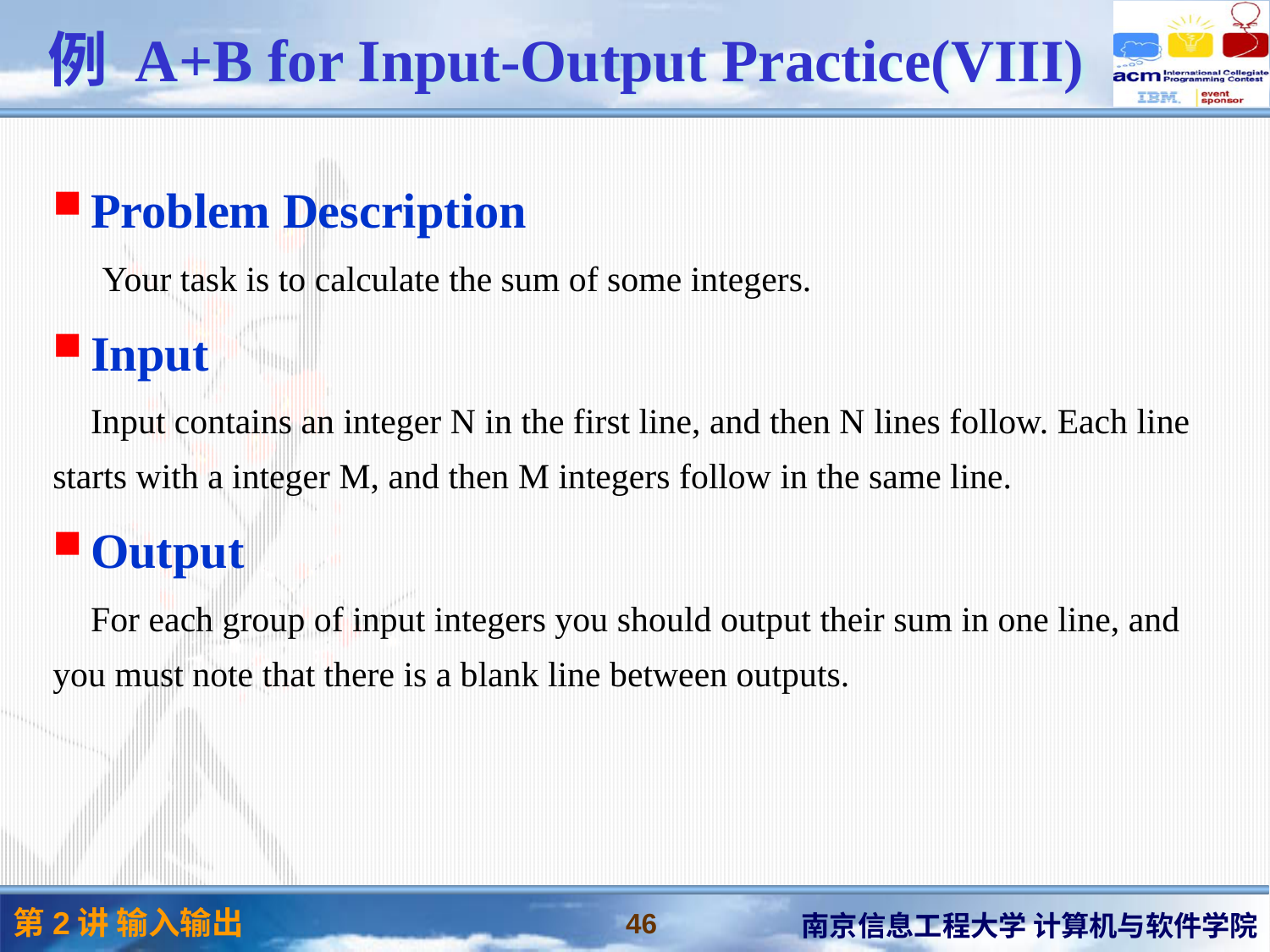

# 例 A+B for Input-Output Practice(VIII)
Problem Description
Your task is to calculate the sum of some integers.
Input
Input contains an integer N in the first line, and then N lines follow. Each line starts with a integer M, and then M integers follow in the same line.
Output
For each group of input integers you should output their sum in one line, and you must note that there is a blank line between outputs.